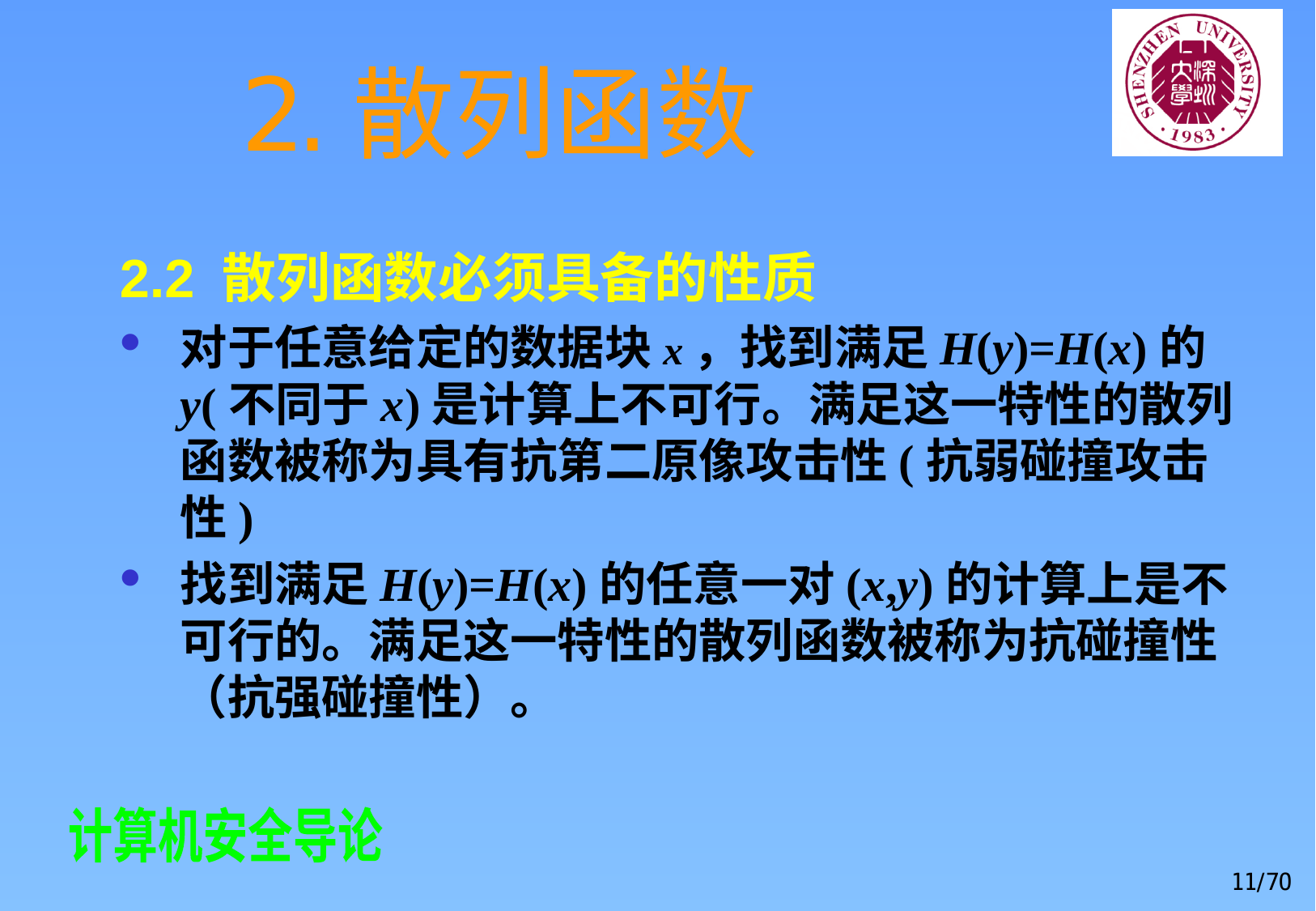

# 2.散列函数
2.2 散列函数必须具备的性质
对于任意给定的数据块x，找到满足H(y)=H(x)的y(不同于x)是计算上不可行。满足这一特性的散列函数被称为具有抗第二原像攻击性(抗弱碰撞攻击性)
找到满足H(y)=H(x)的任意一对(x,y)的计算上是不可行的。满足这一特性的散列函数被称为抗碰撞性（抗强碰撞性）。
11/70